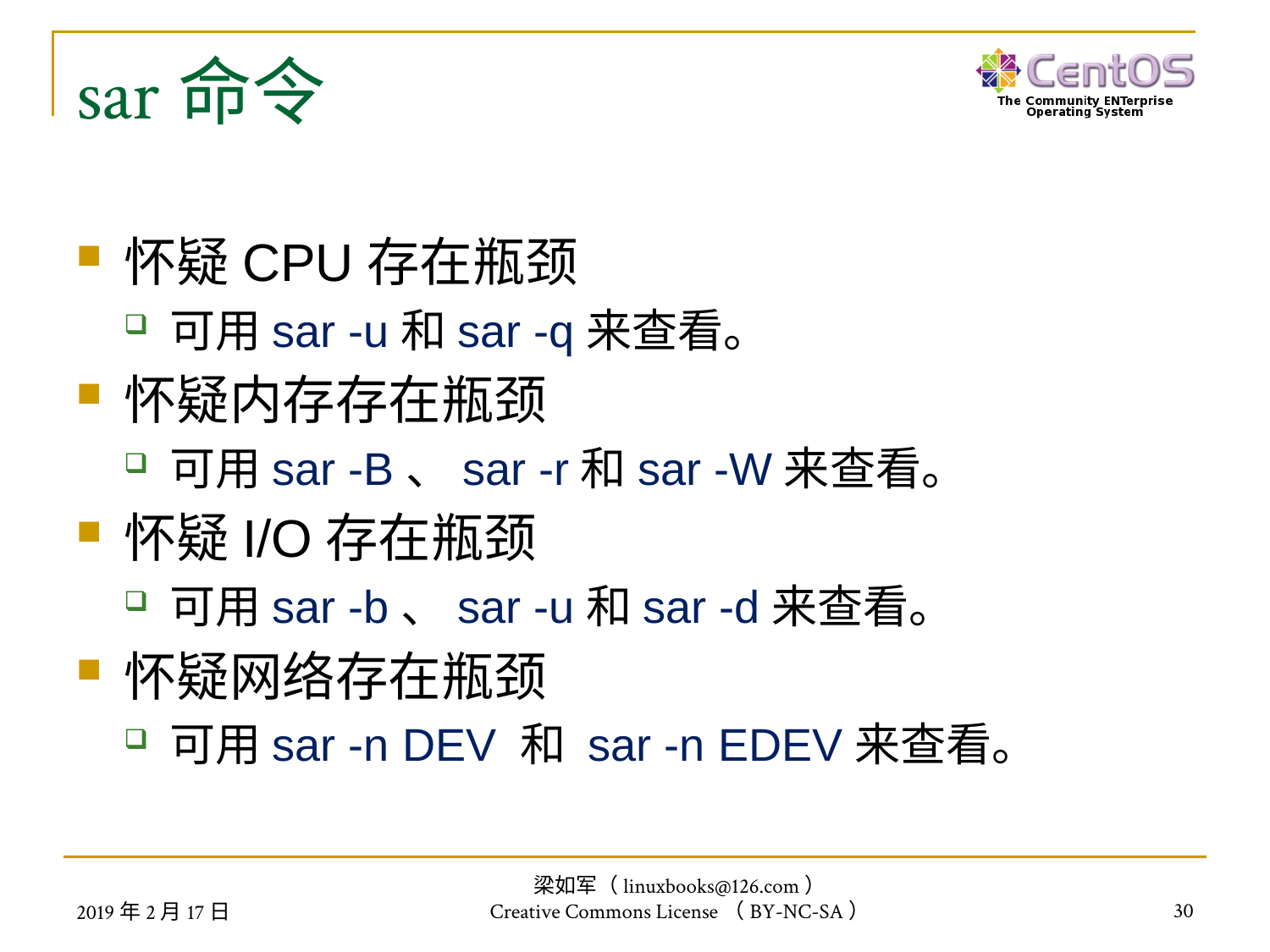

# sar命令
怀疑CPU存在瓶颈
可用sar -u和sar -q来查看。
怀疑内存存在瓶颈
可用sar -B、sar -r和sar -W来查看。
怀疑I/O存在瓶颈
可用sar -b、sar -u和sar -d来查看。
怀疑网络存在瓶颈
可用sar -n DEV 和 sar -n EDEV来查看。
梁如军（linuxbooks@126.com）
Creative Commons License（BY-NC-SA）
2019年2月17日
30